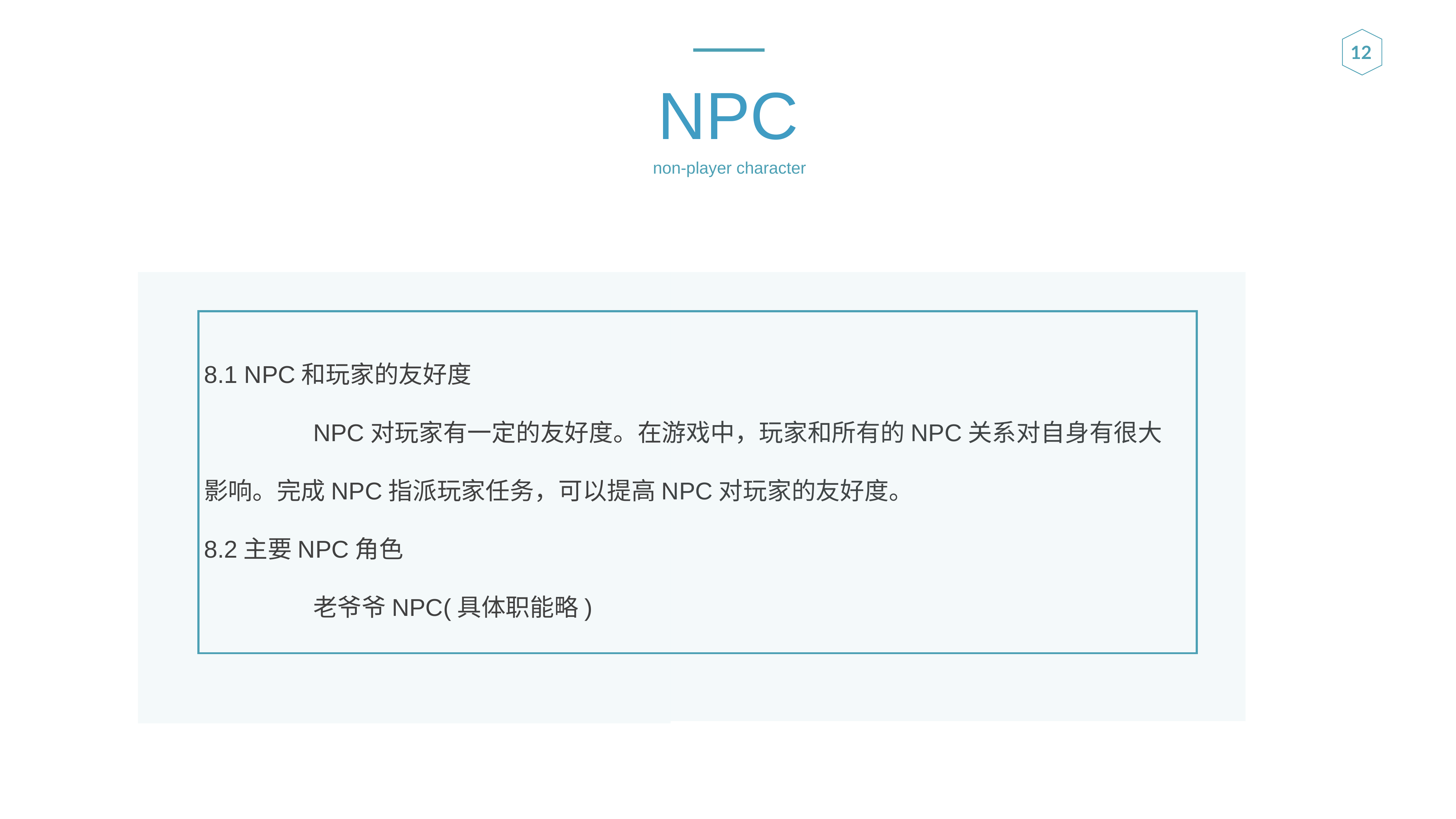

NPC
non-player character

8.1 NPC和玩家的友好度
		NPC对玩家有一定的友好度。在游戏中，玩家和所有的NPC关系对自身有很大影响。完成NPC指派玩家任务，可以提高NPC对玩家的友好度。
8.2主要NPC角色
		老爷爷NPC(具体职能略)